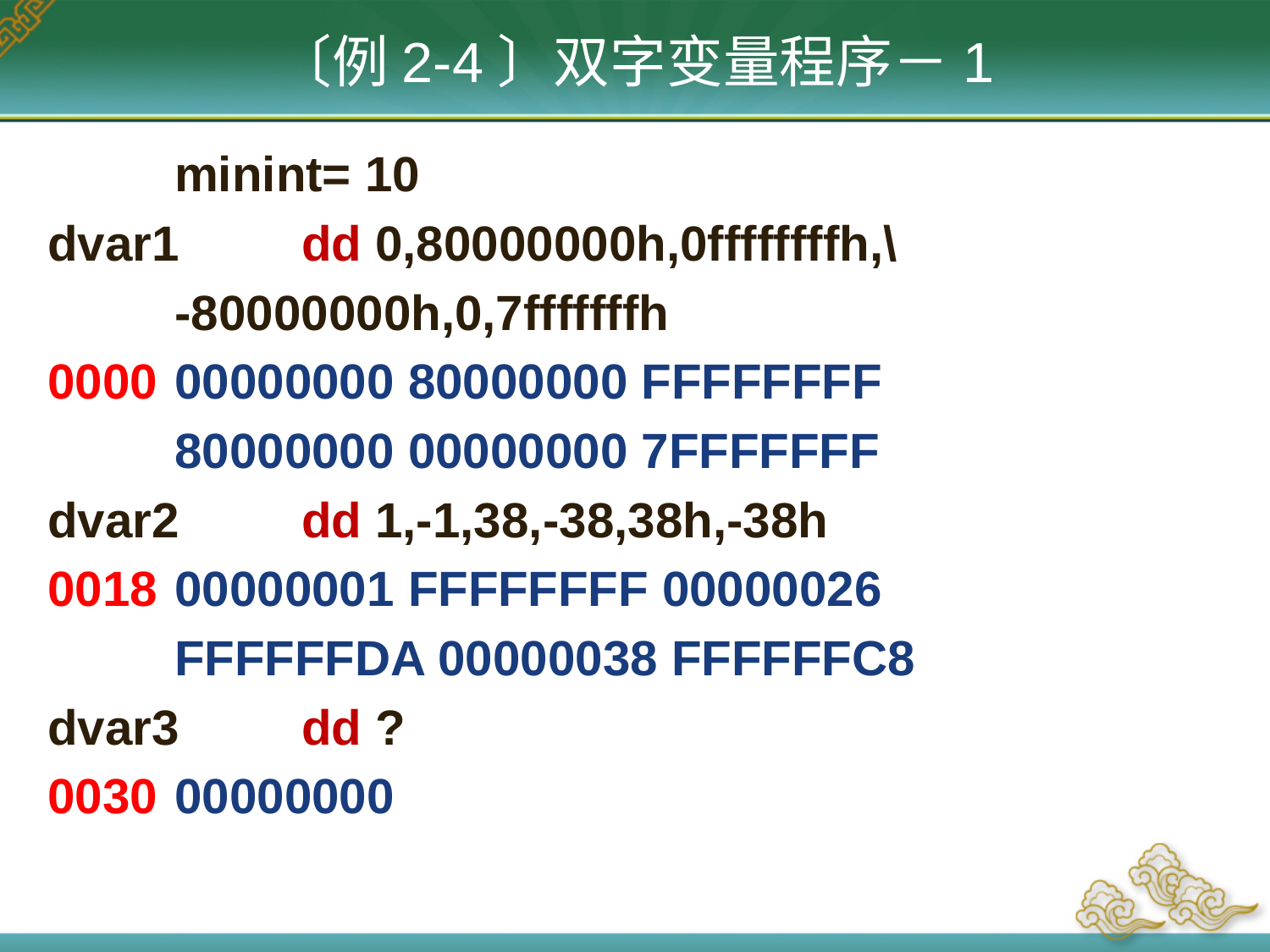

# 〔例2-4〕双字变量程序－1
	minint= 10
dvar1	dd 0,80000000h,0ffffffffh,\
	-80000000h,0,7fffffffh
0000	00000000 80000000 FFFFFFFF
	80000000 00000000 7FFFFFFF
dvar2	dd 1,-1,38,-38,38h,-38h
0018	00000001 FFFFFFFF 00000026
	FFFFFFDA 00000038 FFFFFFC8
dvar3	dd ?
0030	00000000